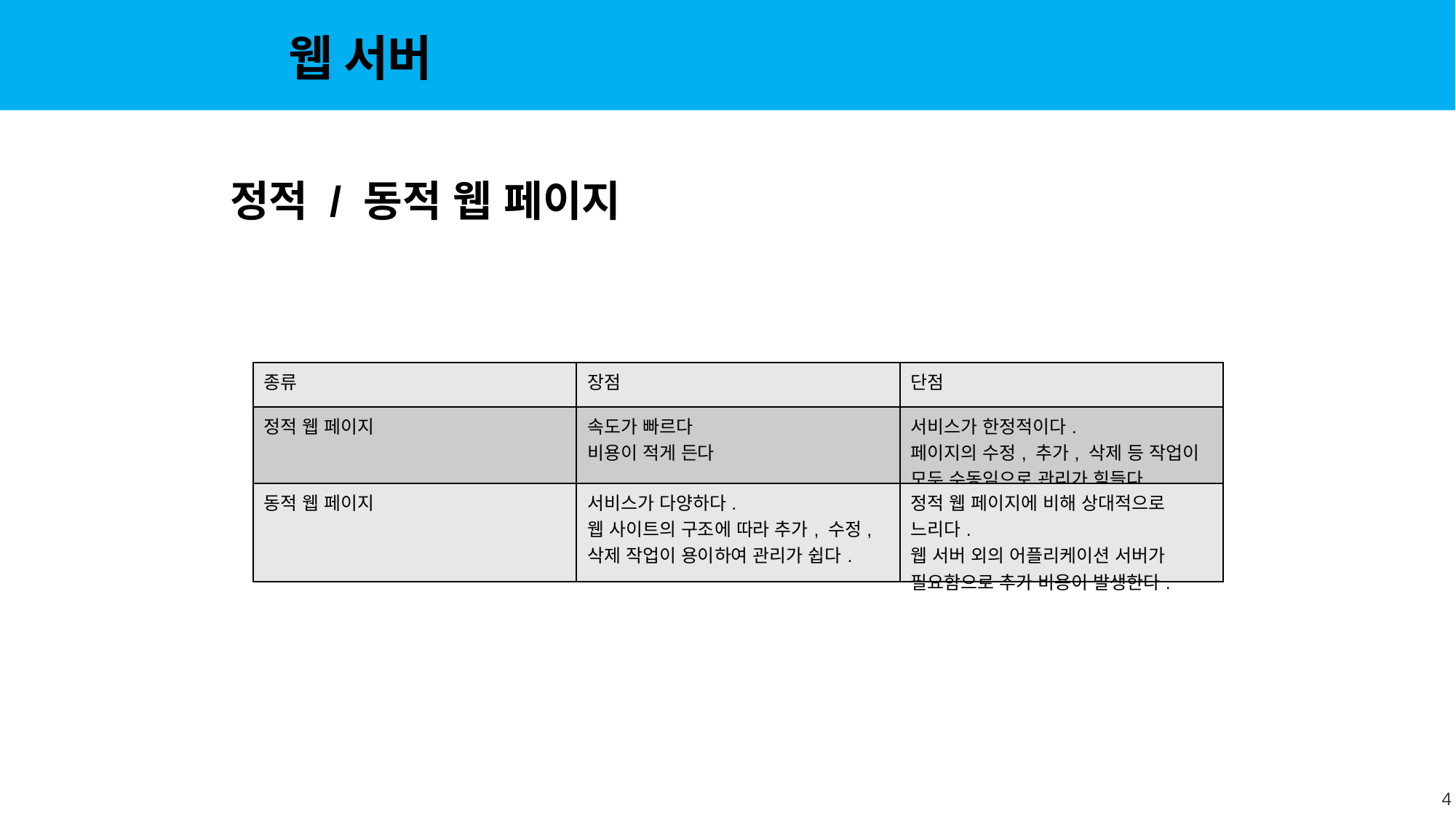

웹 서버
정적 / 동적 웹 페이지
| 종류 | 장점 | 단점 |
| --- | --- | --- |
| 정적 웹 페이지 | 속도가 빠르다 비용이 적게 든다 | 서비스가 한정적이다. 페이지의 수정, 추가, 삭제 등 작업이 모두 수동임으로 관리가 힘들다 |
| 동적 웹 페이지 | 서비스가 다양하다. 웹 사이트의 구조에 따라 추가, 수정, 삭제 작업이 용이하여 관리가 쉽다. | 정적 웹 페이지에 비해 상대적으로 느리다. 웹 서버 외의 어플리케이션 서버가 필요함으로 추가 비용이 발생한다. |